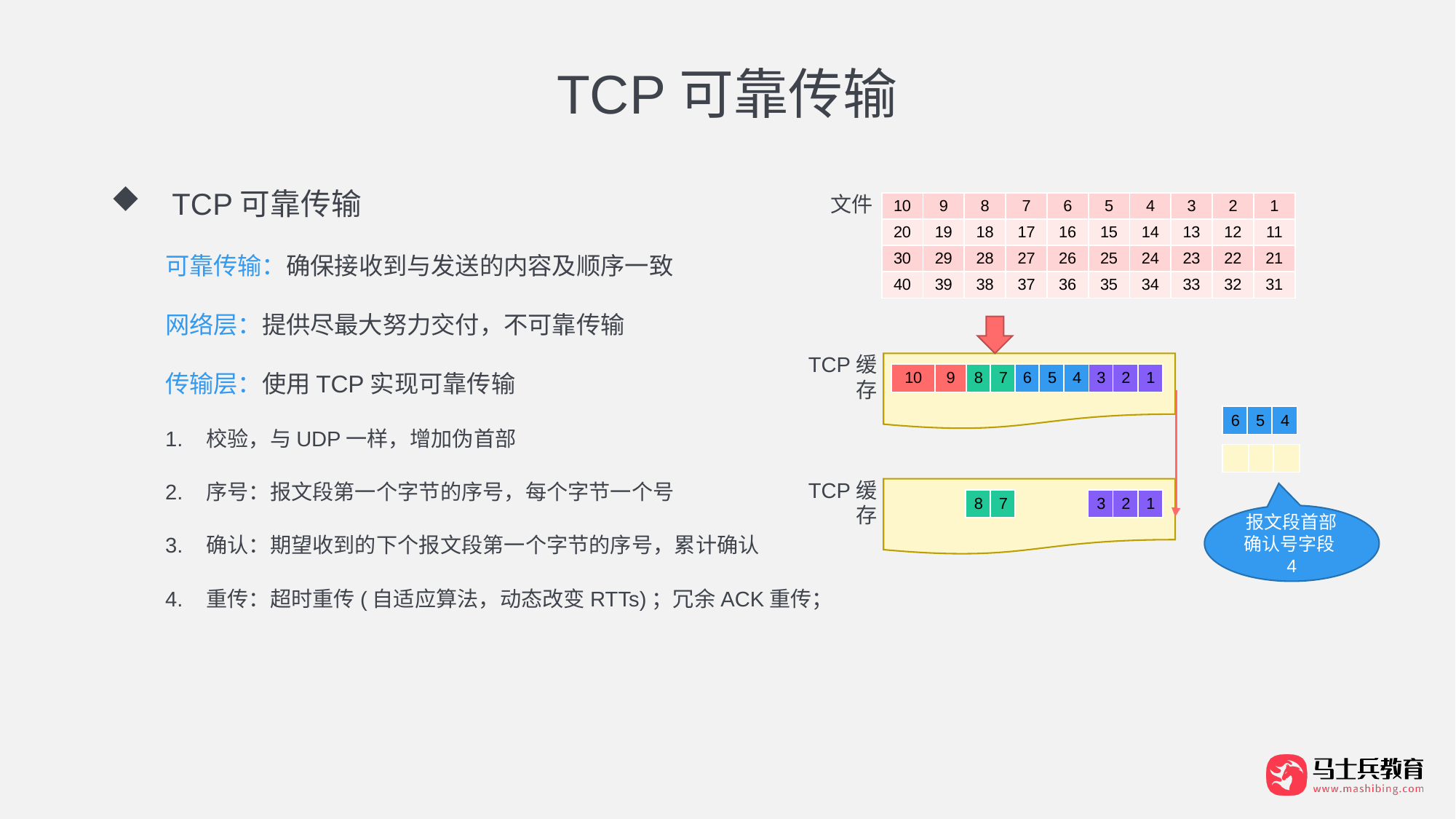

# TCP可靠传输
TCP可靠传输
可靠传输：确保接收到与发送的内容及顺序一致
网络层：提供尽最大努力交付，不可靠传输
传输层：使用TCP实现可靠传输
校验，与UDP一样，增加伪首部
序号：报文段第一个字节的序号，每个字节一个号
确认：期望收到的下个报文段第一个字节的序号，累计确认
重传：超时重传(自适应算法，动态改变RTTs)；冗余ACK重传；
文件
| 10 | 9 | 8 | 7 | 6 | 5 | 4 | 3 | 2 | 1 |
| --- | --- | --- | --- | --- | --- | --- | --- | --- | --- |
| 20 | 19 | 18 | 17 | 16 | 15 | 14 | 13 | 12 | 11 |
| 30 | 29 | 28 | 27 | 26 | 25 | 24 | 23 | 22 | 21 |
| 40 | 39 | 38 | 37 | 36 | 35 | 34 | 33 | 32 | 31 |

TCP缓存

| 10 | 9 |
| --- | --- |
| 8 | 7 |
| --- | --- |
| 6 | 5 | 4 |
| --- | --- | --- |
| 3 | 2 | 1 |
| --- | --- | --- |
| 6 | 5 | 4 |
| --- | --- | --- |
|  |  |  |
| --- | --- | --- |
TCP缓存

| 8 | 7 |
| --- | --- |
| 3 | 2 | 1 |
| --- | --- | --- |
报文段首部确认号字段4